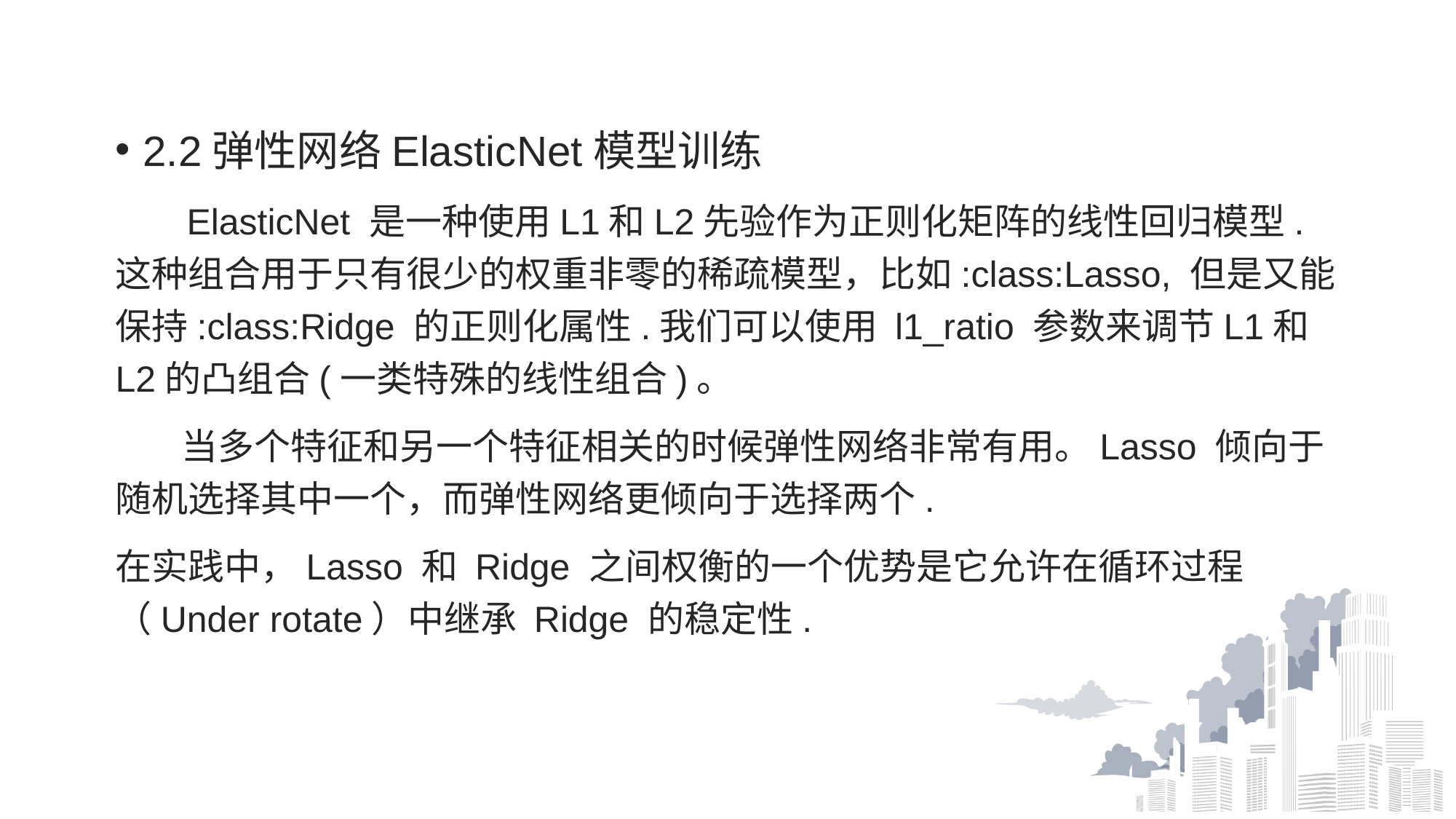

2.2弹性网络ElasticNet模型训练
       ElasticNet 是一种使用L1和L2先验作为正则化矩阵的线性回归模型.这种组合用于只有很少的权重非零的稀疏模型，比如:class:Lasso, 但是又能保持:class:Ridge 的正则化属性.我们可以使用 l1_ratio 参数来调节L1和L2的凸组合(一类特殊的线性组合)。
       当多个特征和另一个特征相关的时候弹性网络非常有用。Lasso 倾向于随机选择其中一个，而弹性网络更倾向于选择两个.
在实践中，Lasso 和 Ridge 之间权衡的一个优势是它允许在循环过程（Under rotate）中继承 Ridge 的稳定性.